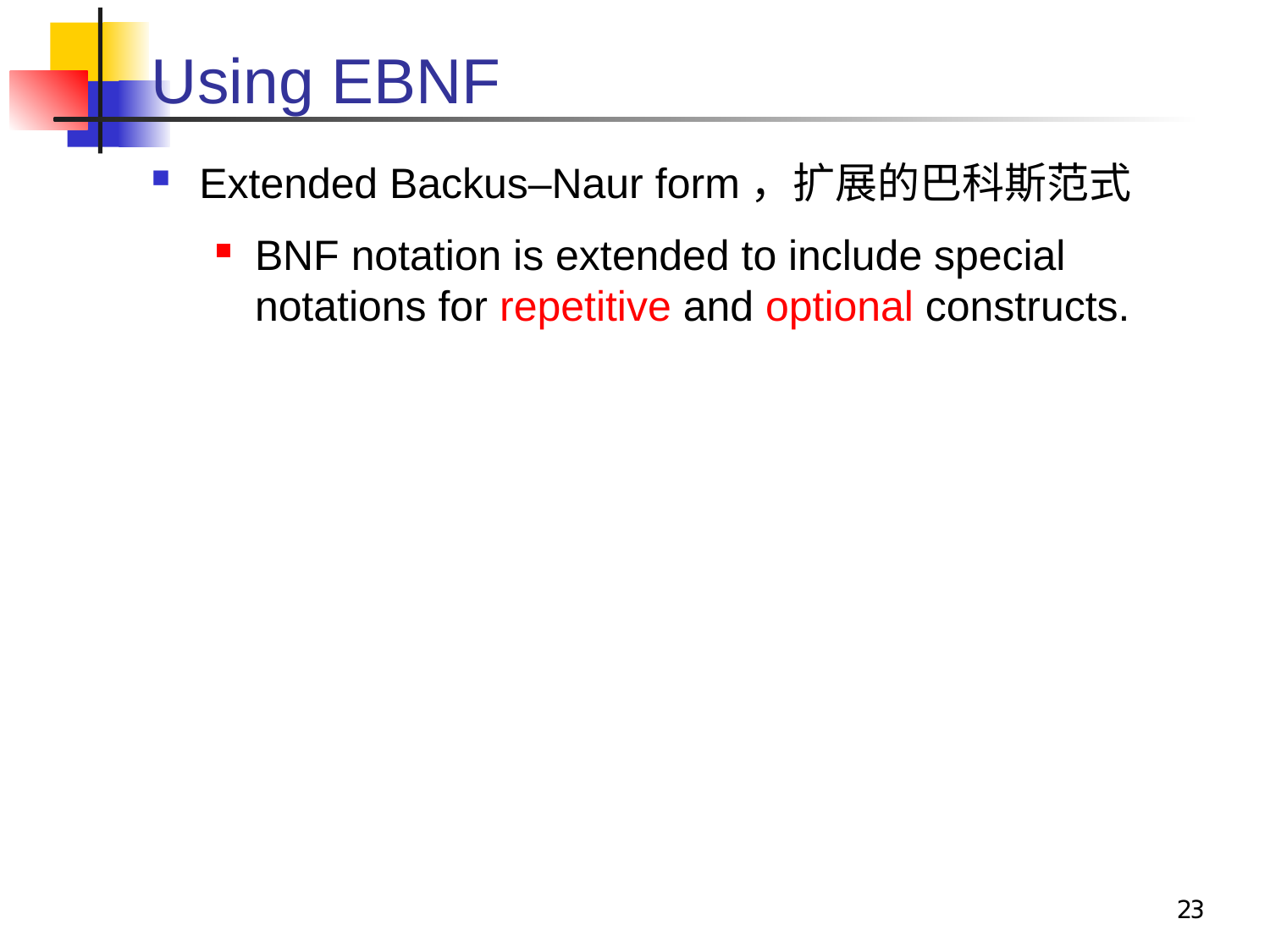

# Using EBNF
Extended Backus–Naur form，扩展的巴科斯范式
BNF notation is extended to include special notations for repetitive and optional constructs.

23